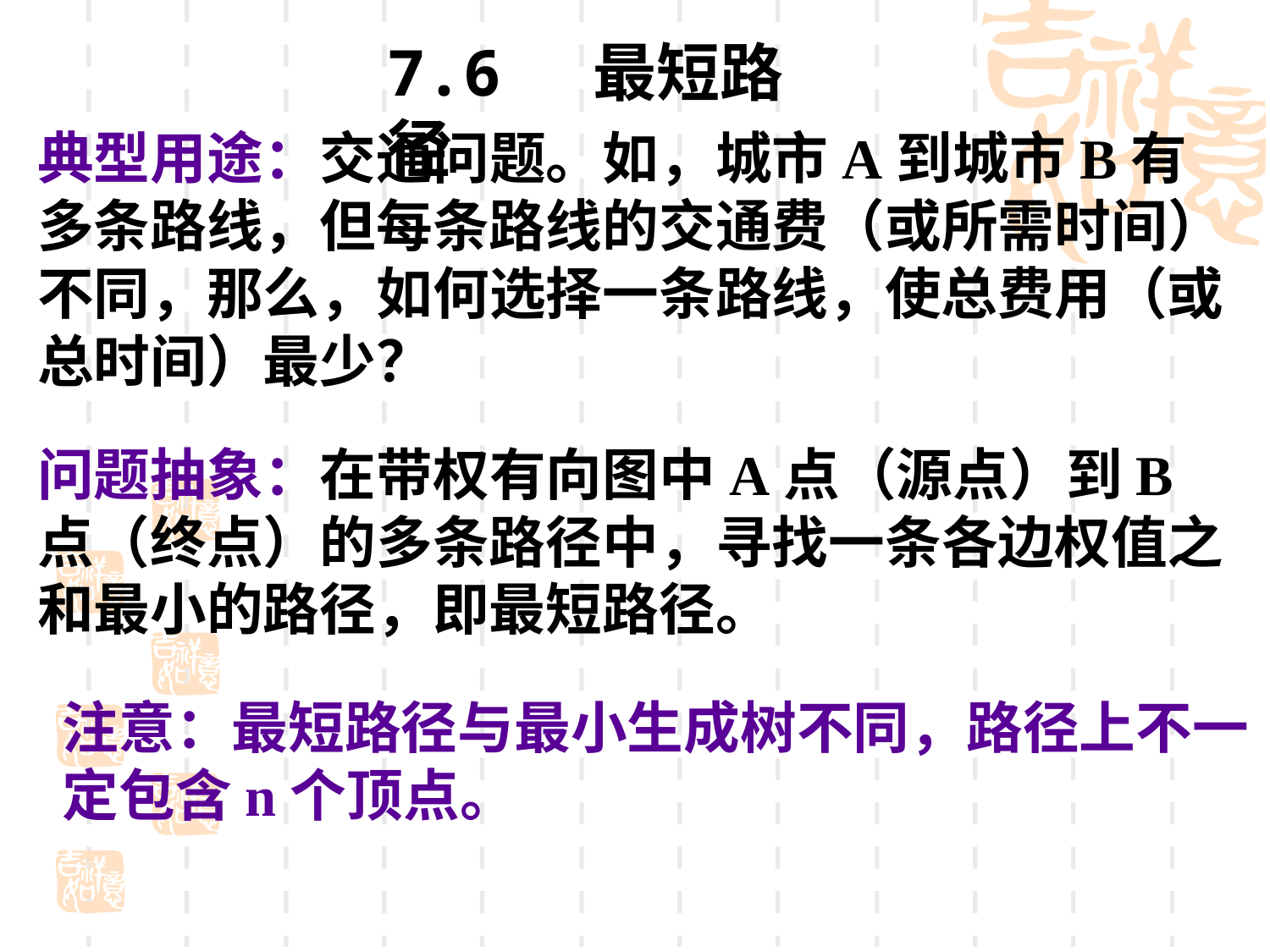

# 7.6  最短路径
典型用途：交通问题。如，城市A到城市B有多条路线，但每条路线的交通费（或所需时间）不同，那么，如何选择一条路线，使总费用（或总时间）最少？
问题抽象：在带权有向图中A点（源点）到B点（终点）的多条路径中，寻找一条各边权值之和最小的路径，即最短路径。
注意：最短路径与最小生成树不同，路径上不一定包含n个顶点。